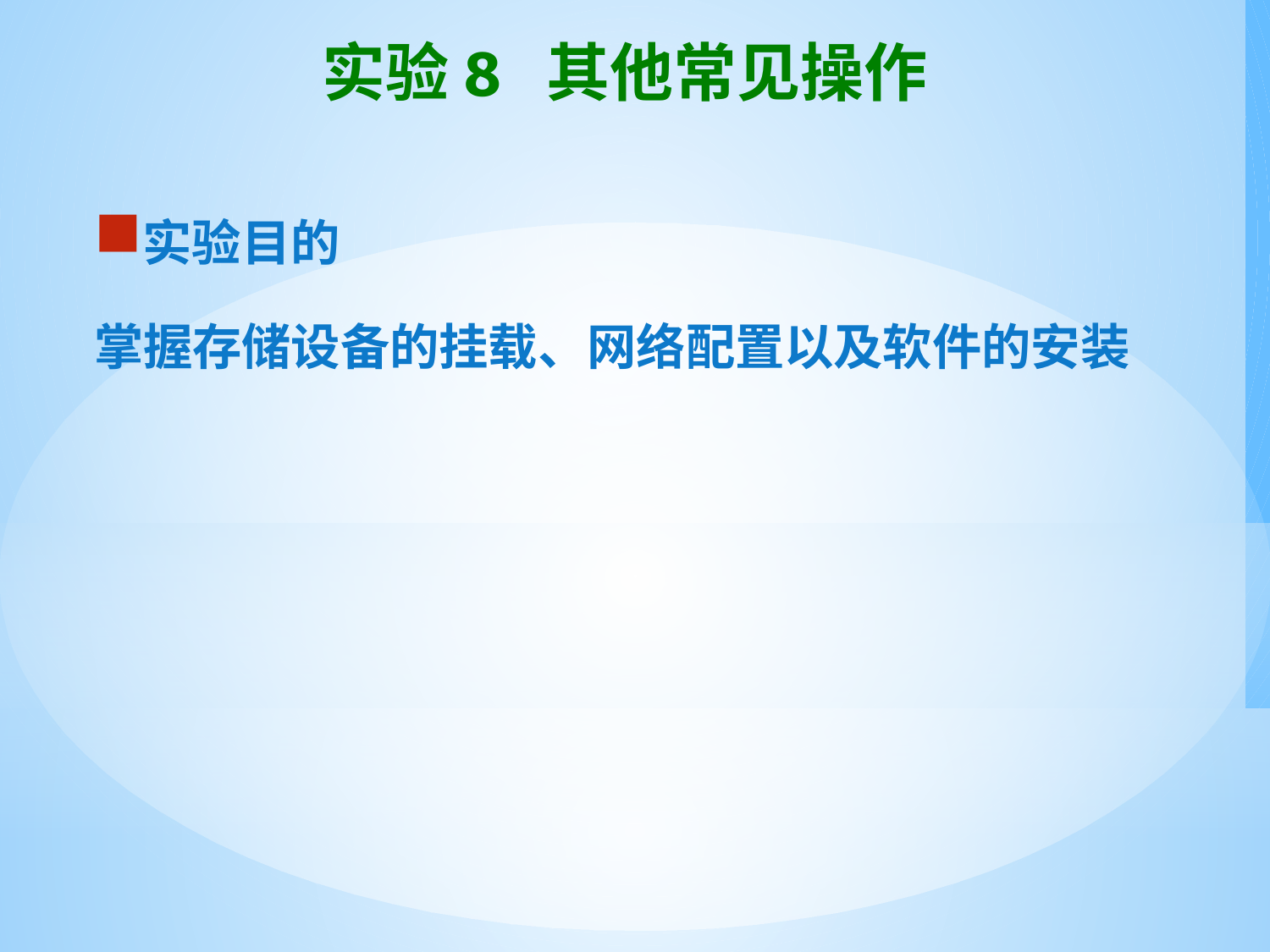

# 实验8  其他常见操作
实验目的
掌握存储设备的挂载、网络配置以及软件的安装